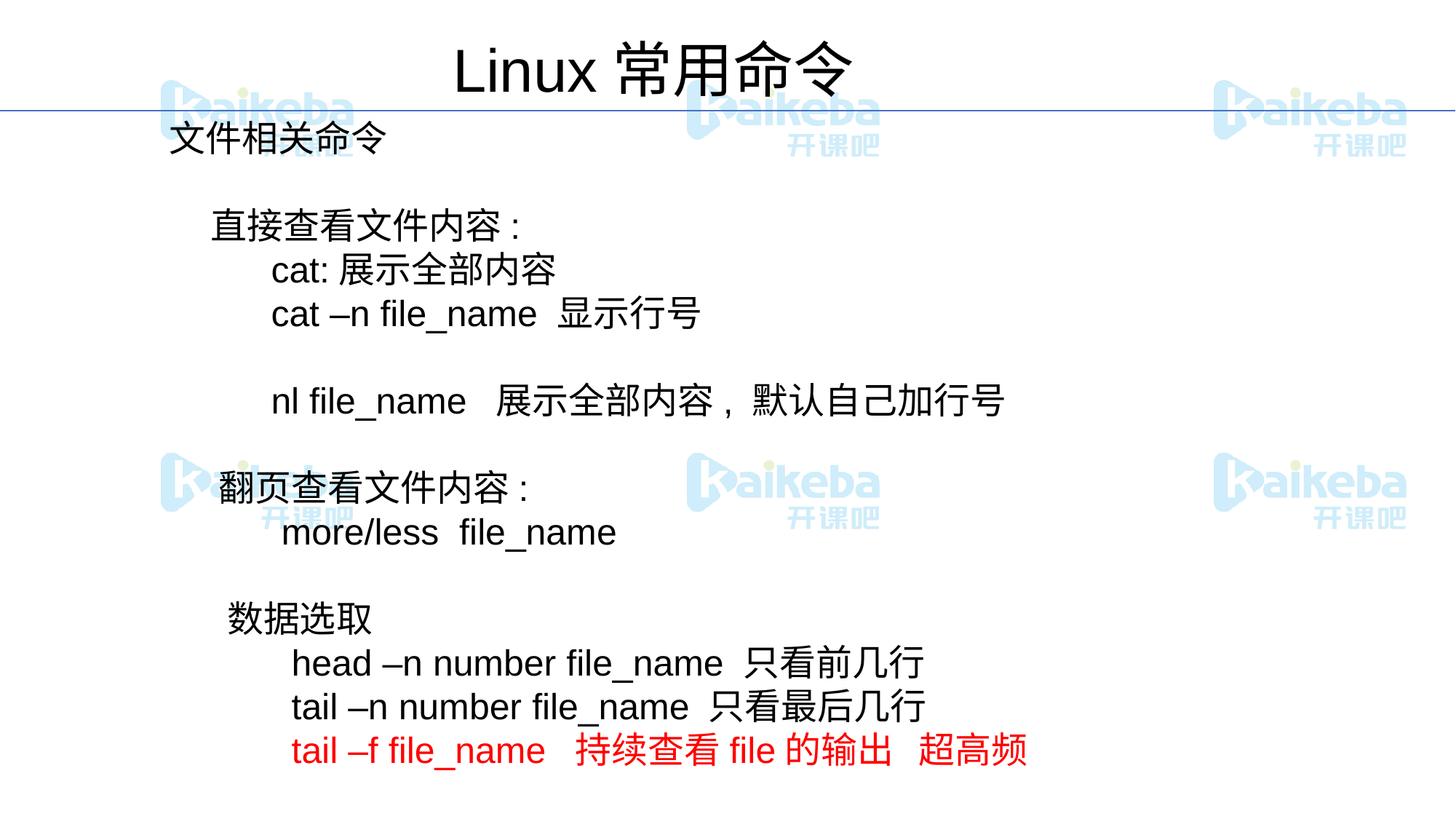

Linux常用命令
文件相关命令

    直接查看文件内容:
          cat:展示全部内容
          cat –n file_name 显示行号

          nl file_name  展示全部内容, 默认自己加行号

     翻页查看文件内容:
           more/less  file_name

      数据选取
            head –n number file_name 只看前几行
            tail –n number file_name 只看最后几行
            tail –f file_name  持续查看file的输出   超高频